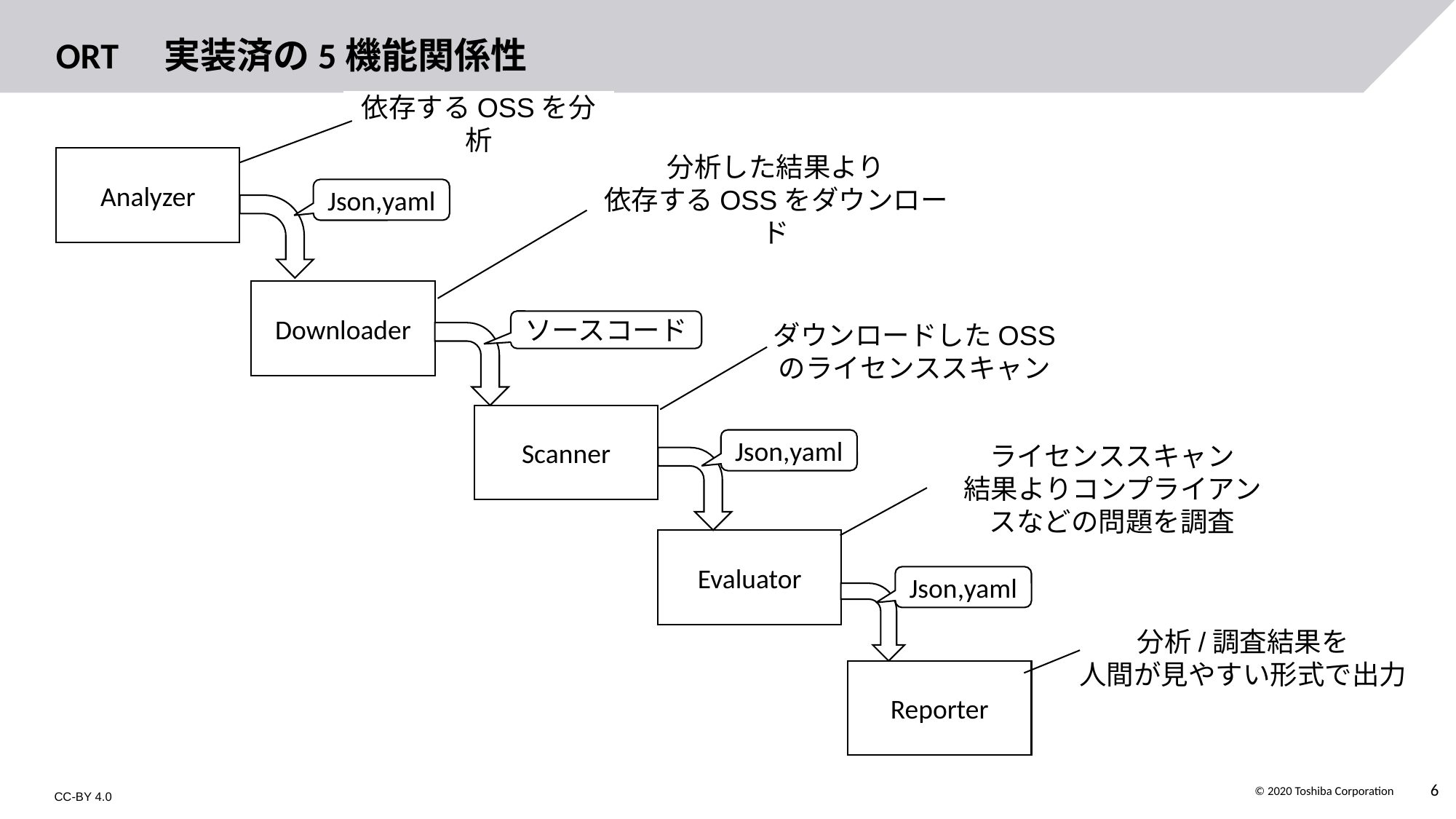

# ORT　実装済の5機能関係性
依存するOSSを分析
Analyzer
Json,yaml
分析した結果より
依存するOSSをダウンロード

Downloader
ソースコード
ダウンロードしたOSS
のライセンススキャン

Scanner
Json,yaml

ライセンススキャン
結果よりコンプライアンスなどの問題を調査
Evaluator
Json,yaml

分析/調査結果を
人間が見やすい形式で出力
Reporter
CC-BY 4.0